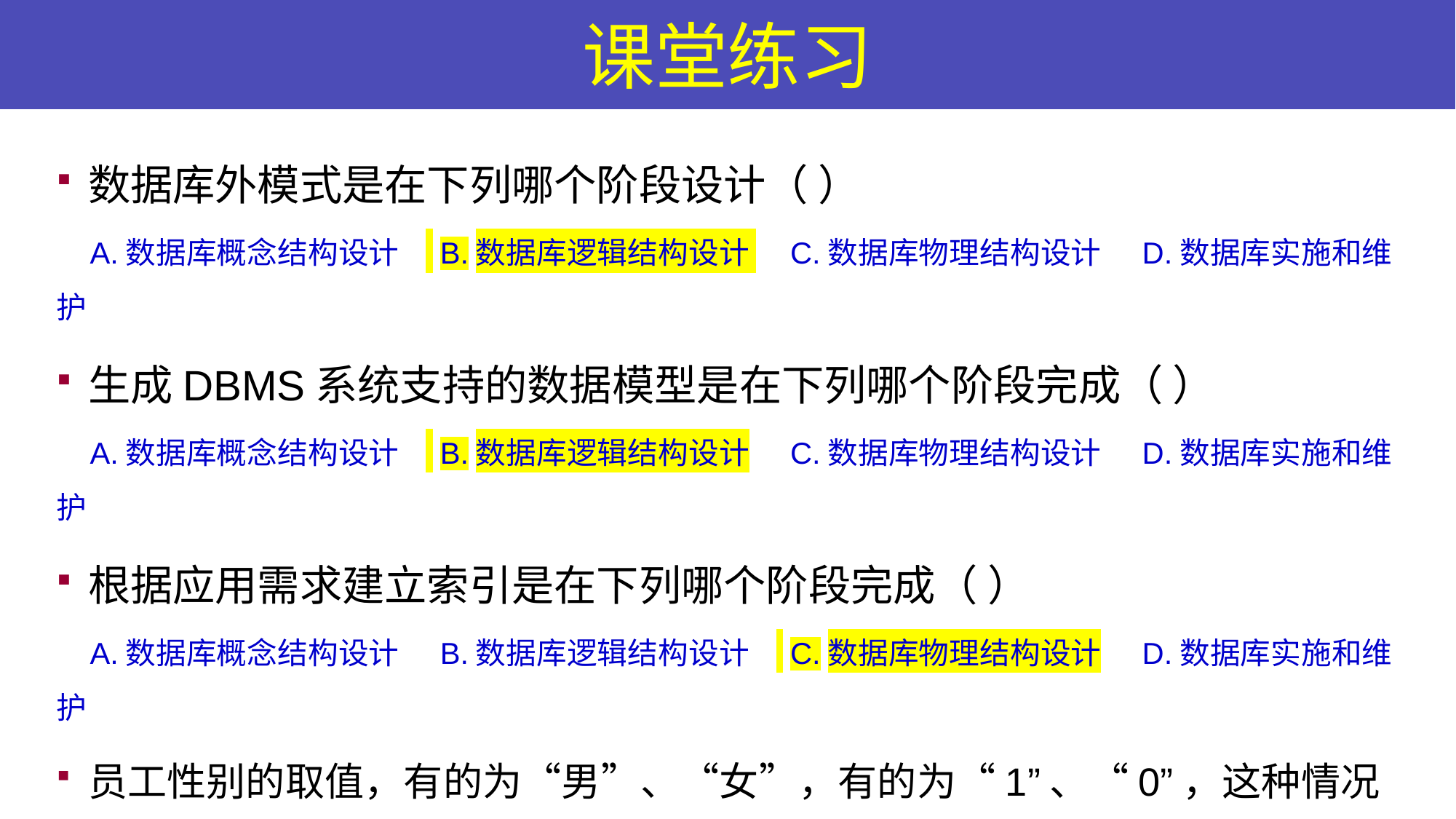

# 课堂练习
数据库外模式是在下列哪个阶段设计（ ）
    A.数据库概念结构设计     B.数据库逻辑结构设计     C.数据库物理结构设计     D.数据库实施和维护
生成DBMS系统支持的数据模型是在下列哪个阶段完成（ ）
    A.数据库概念结构设计     B.数据库逻辑结构设计     C.数据库物理结构设计     D.数据库实施和维护
根据应用需求建立索引是在下列哪个阶段完成（ ）
    A.数据库概念结构设计     B.数据库逻辑结构设计     C.数据库物理结构设计     D.数据库实施和维护
员工性别的取值，有的为“男”、“女”，有的为“1”、“0”，这种情况属于（ ）
    A.属性冲突          B.命名冲突          C.结构冲突           D.数据冗余
93